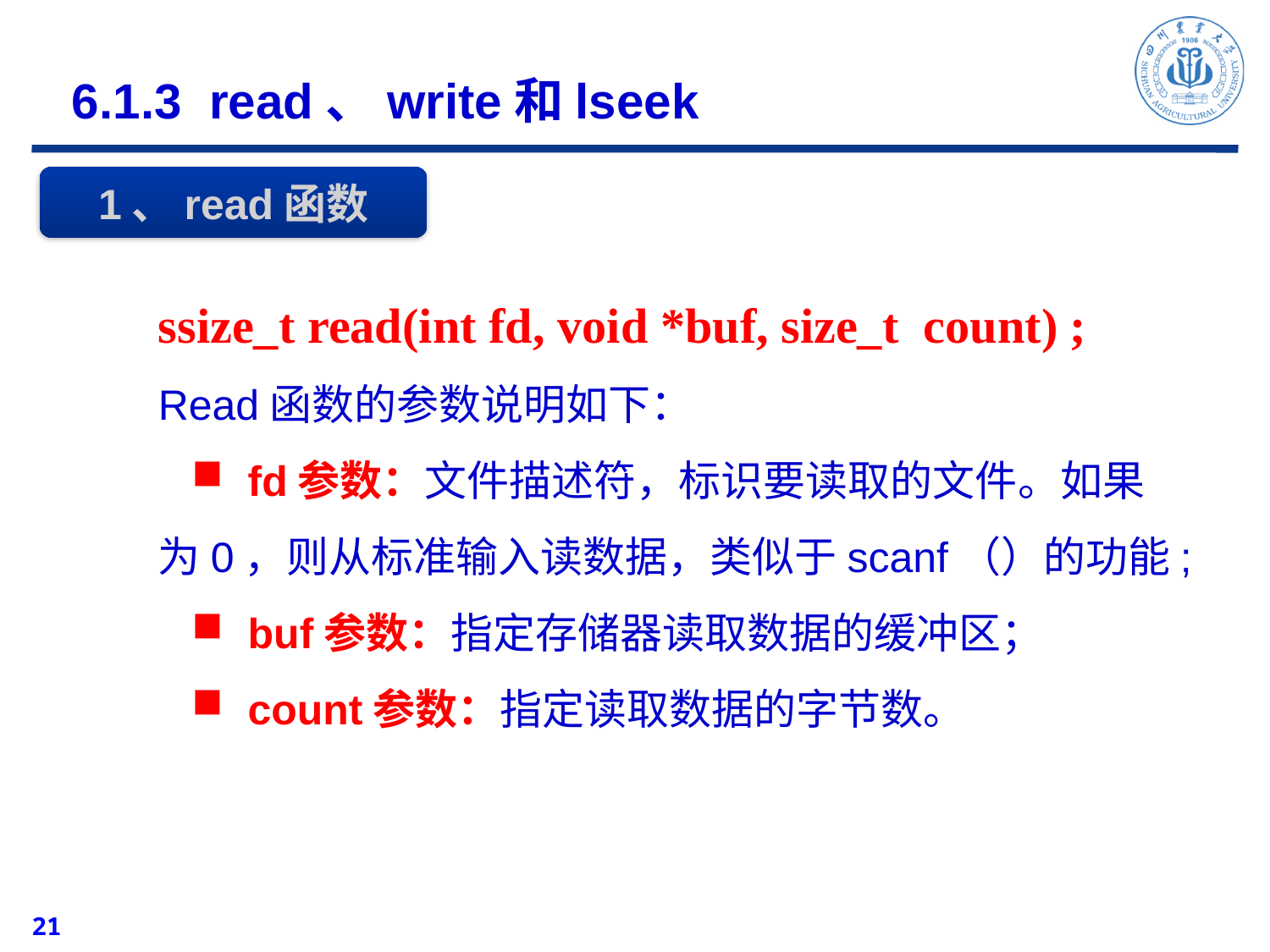

6.1.3  read、write和lseek
1、read函数
ssize_t read(int fd, void *buf, size_t  count) ;
Read函数的参数说明如下：
  fd参数：文件描述符，标识要读取的文件。如果为0，则从标准输入读数据，类似于scanf（）的功能;
  buf参数：指定存储器读取数据的缓冲区；
  count参数：指定读取数据的字节数。